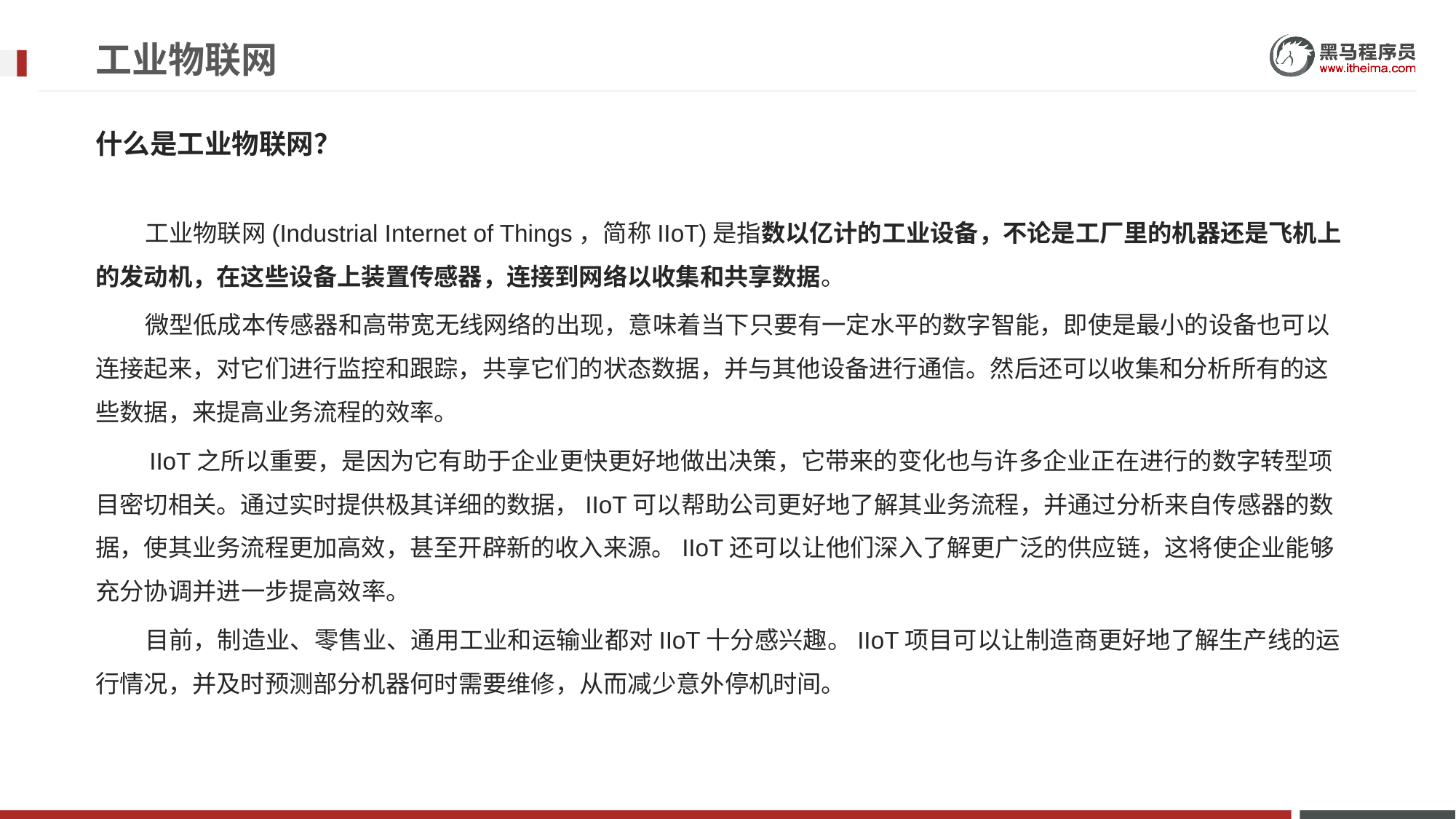

# 工业物联网
什么是工业物联网？
        工业物联网(Industrial Internet of Things，简称IIoT)是指数以亿计的工业设备，不论是工厂里的机器还是飞机上的发动机，在这些设备上装置传感器，连接到网络以收集和共享数据。
        微型低成本传感器和高带宽无线网络的出现，意味着当下只要有一定水平的数字智能，即使是最小的设备也可以连接起来，对它们进行监控和跟踪，共享它们的状态数据，并与其他设备进行通信。然后还可以收集和分析所有的这些数据，来提高业务流程的效率。
        IIoT之所以重要，是因为它有助于企业更快更好地做出决策，它带来的变化也与许多企业正在进行的数字转型项目密切相关。通过实时提供极其详细的数据，IIoT可以帮助公司更好地了解其业务流程，并通过分析来自传感器的数据，使其业务流程更加高效，甚至开辟新的收入来源。IIoT还可以让他们深入了解更广泛的供应链，这将使企业能够充分协调并进一步提高效率。
        目前，制造业、零售业、通用工业和运输业都对IIoT十分感兴趣。IIoT项目可以让制造商更好地了解生产线的运行情况，并及时预测部分机器何时需要维修，从而减少意外停机时间。